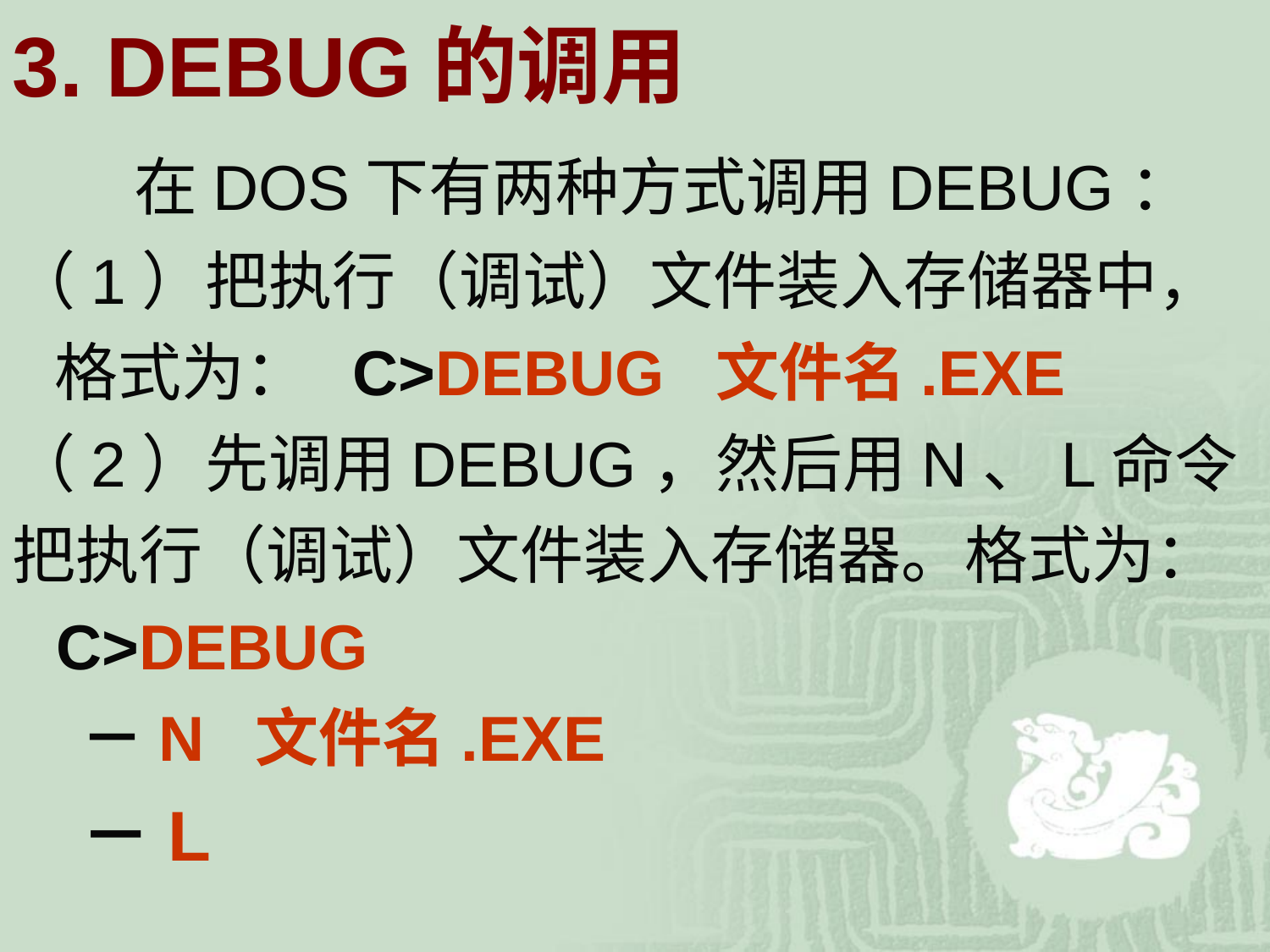

# 3. DEBUG的调用 在DOS下有两种方式调用DEBUG： （1）把执行（调试）文件装入存储器中， 格式为：  C>DEBUG  文件名.EXE （2）先调用DEBUG，然后用N、L命令把执行（调试）文件装入存储器。格式为： C>DEBUG －N  文件名.EXE －L